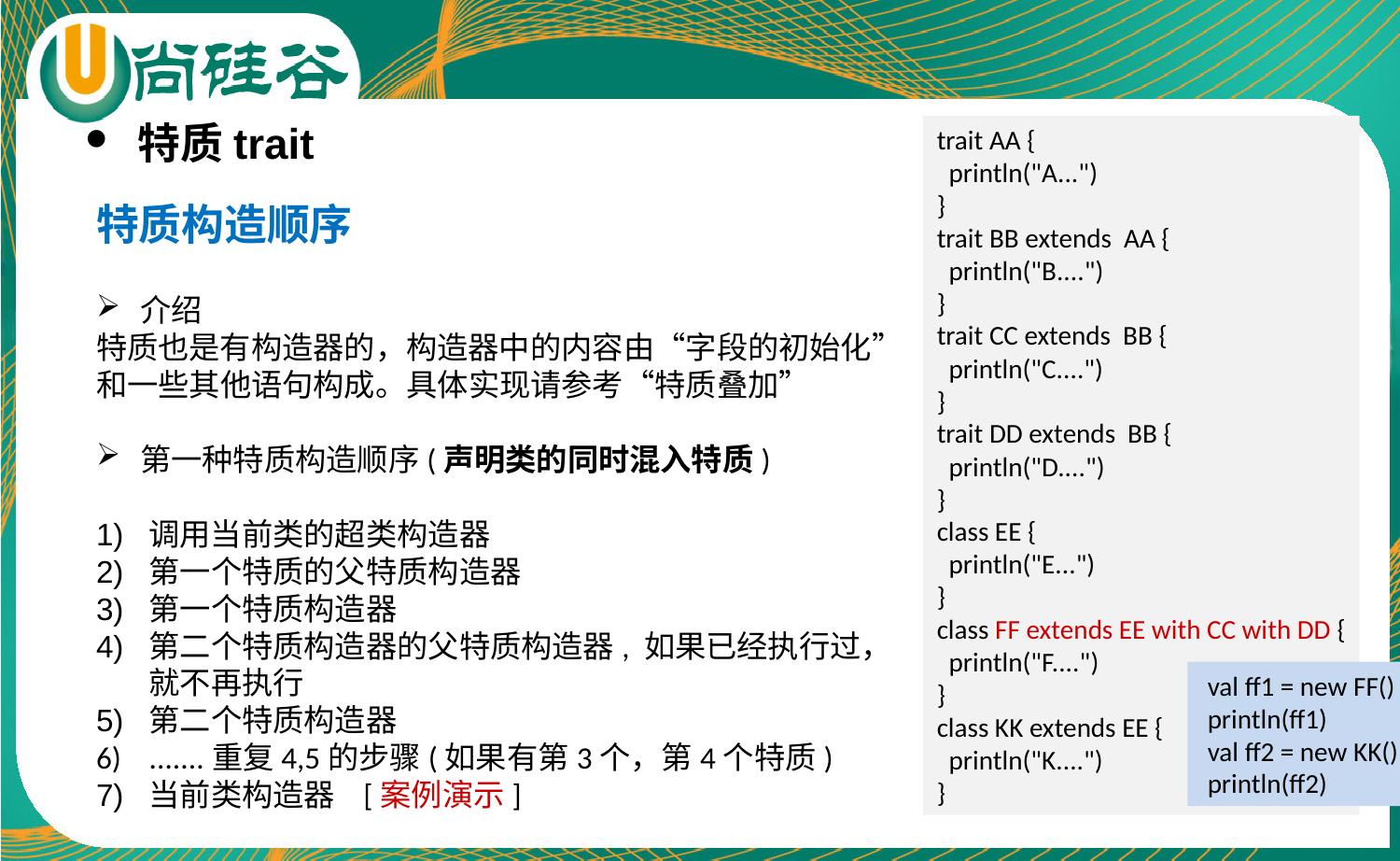

特质trait
trait AA {
  println("A...")
}
trait BB extends  AA {
  println("B....")
}
trait CC extends  BB {
  println("C....")
}
trait DD extends  BB {
  println("D....")
}
class EE {
  println("E...")
}
class FF extends EE with CC with DD {
  println("F....")
}
class KK extends EE {
  println("K....")
}

特质构造顺序

介绍
特质也是有构造器的，构造器中的内容由“字段的初始化”
和一些其他语句构成。具体实现请参考“特质叠加”

第一种特质构造顺序(声明类的同时混入特质)

调用当前类的超类构造器
第一个特质的父特质构造器
第一个特质构造器
第二个特质构造器的父特质构造器, 如果已经执行过，
就不再执行
第二个特质构造器
.......重复4,5的步骤(如果有第3个，第4个特质)
当前类构造器   [案例演示]
 val ff1 = new FF()
 println(ff1)
 val ff2 = new KK() with CC with DD
 println(ff2)